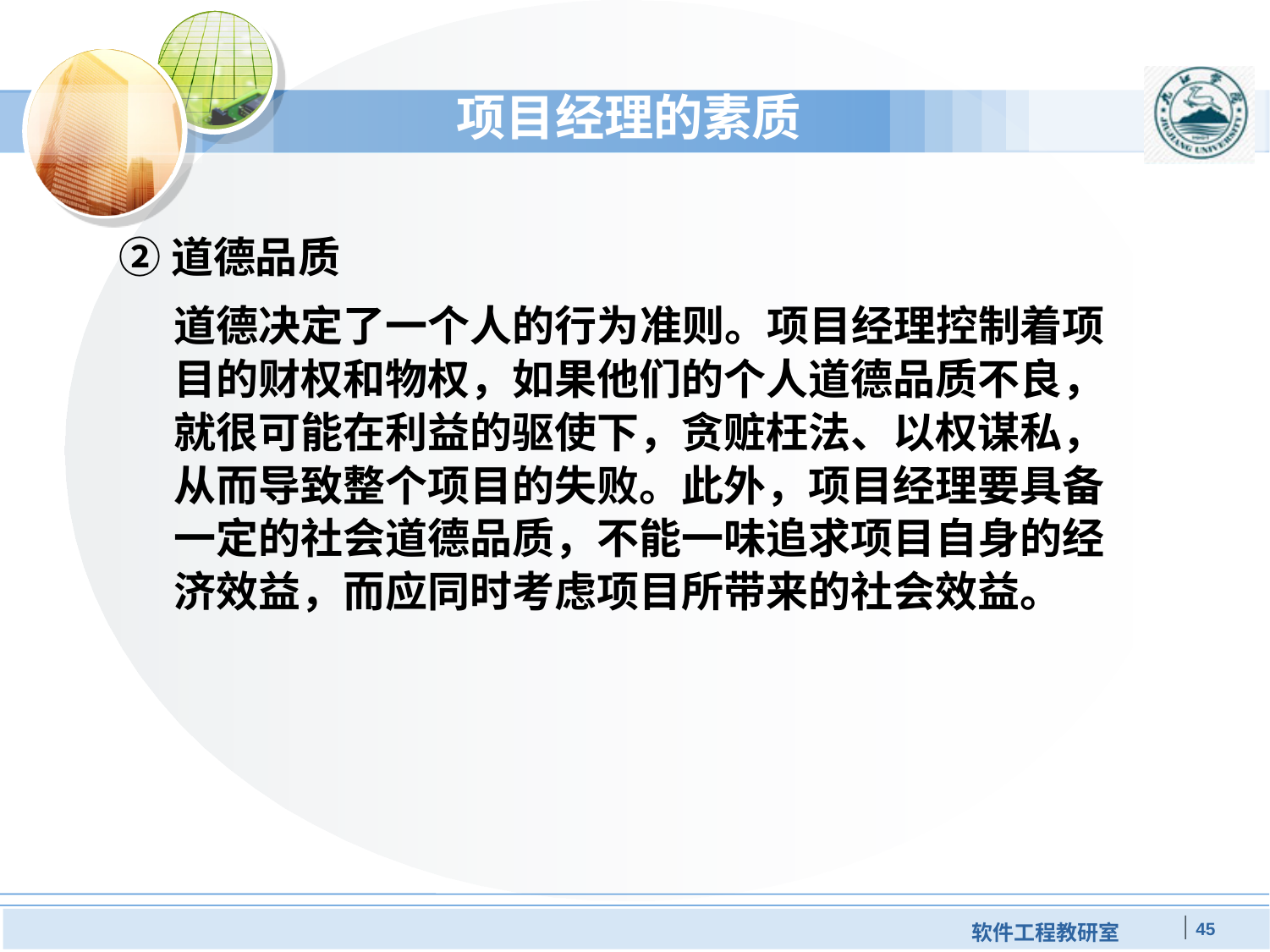

# 项目经理的素质
②道德品质
道德决定了一个人的行为准则。项目经理控制着项目的财权和物权，如果他们的个人道德品质不良，就很可能在利益的驱使下，贪赃枉法、以权谋私，从而导致整个项目的失败。此外，项目经理要具备一定的社会道德品质，不能一味追求项目自身的经济效益，而应同时考虑项目所带来的社会效益。